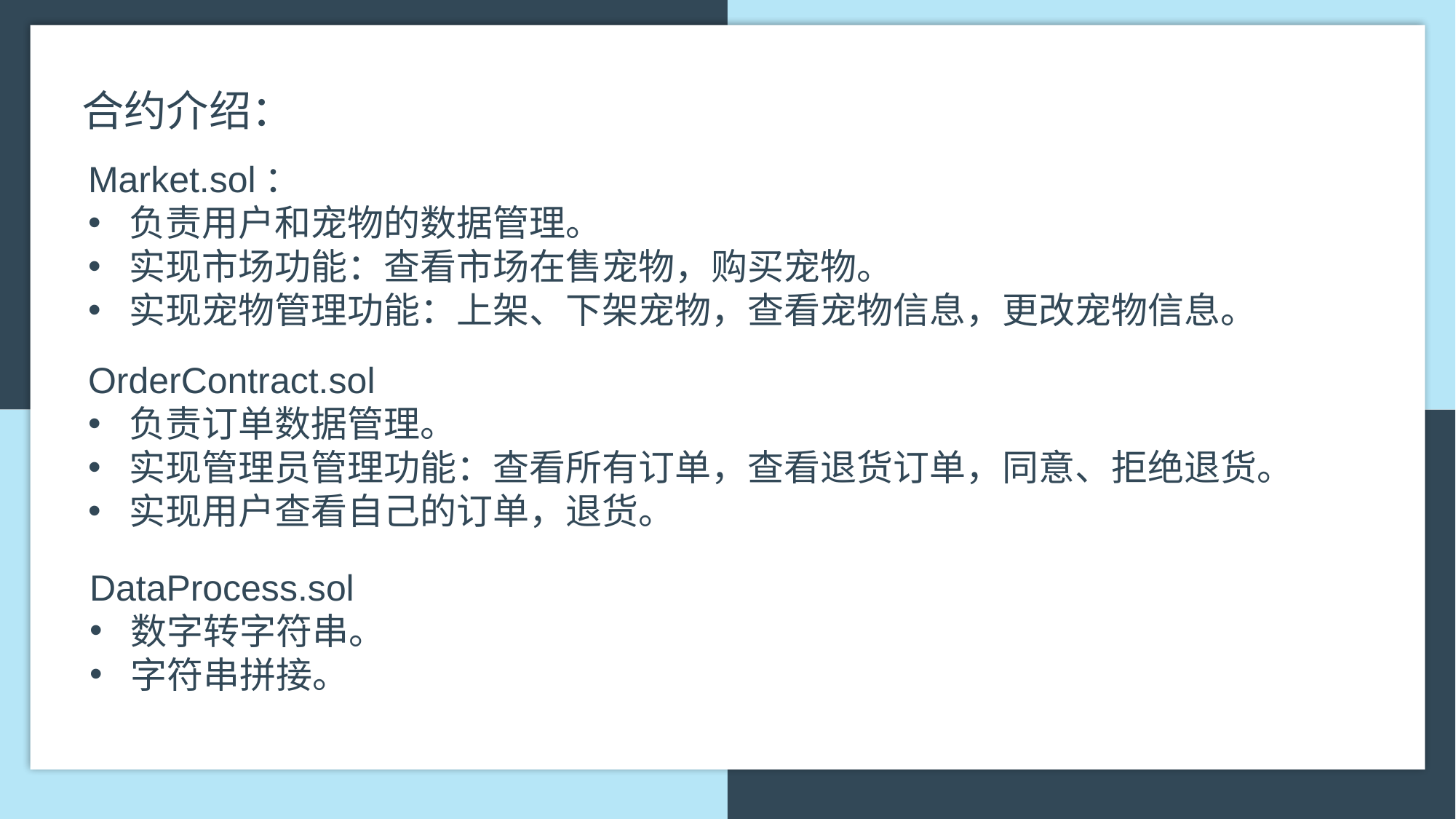

合约介绍：
Market.sol：
负责用户和宠物的数据管理。
实现市场功能：查看市场在售宠物，购买宠物。
实现宠物管理功能：上架、下架宠物，查看宠物信息，更改宠物信息。

OrderContract.sol
负责订单数据管理。
实现管理员管理功能：查看所有订单，查看退货订单，同意、拒绝退货。
实现用户查看自己的订单，退货。

DataProcess.sol
数字转字符串。
字符串拼接。